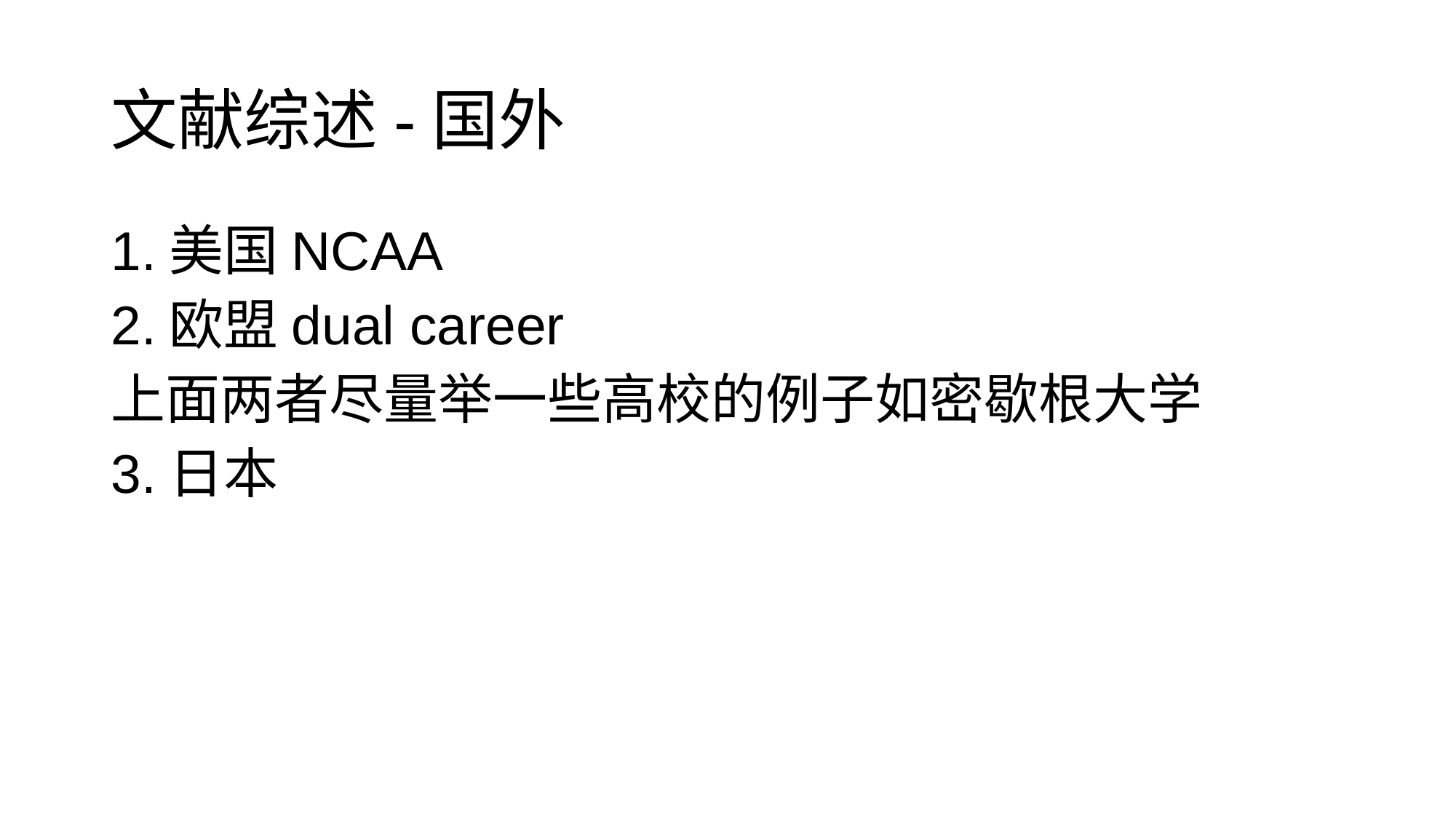

# 文献综述-国外
1.美国NCAA
2.欧盟dual career
上面两者尽量举一些高校的例子如密歇根大学
3.日本